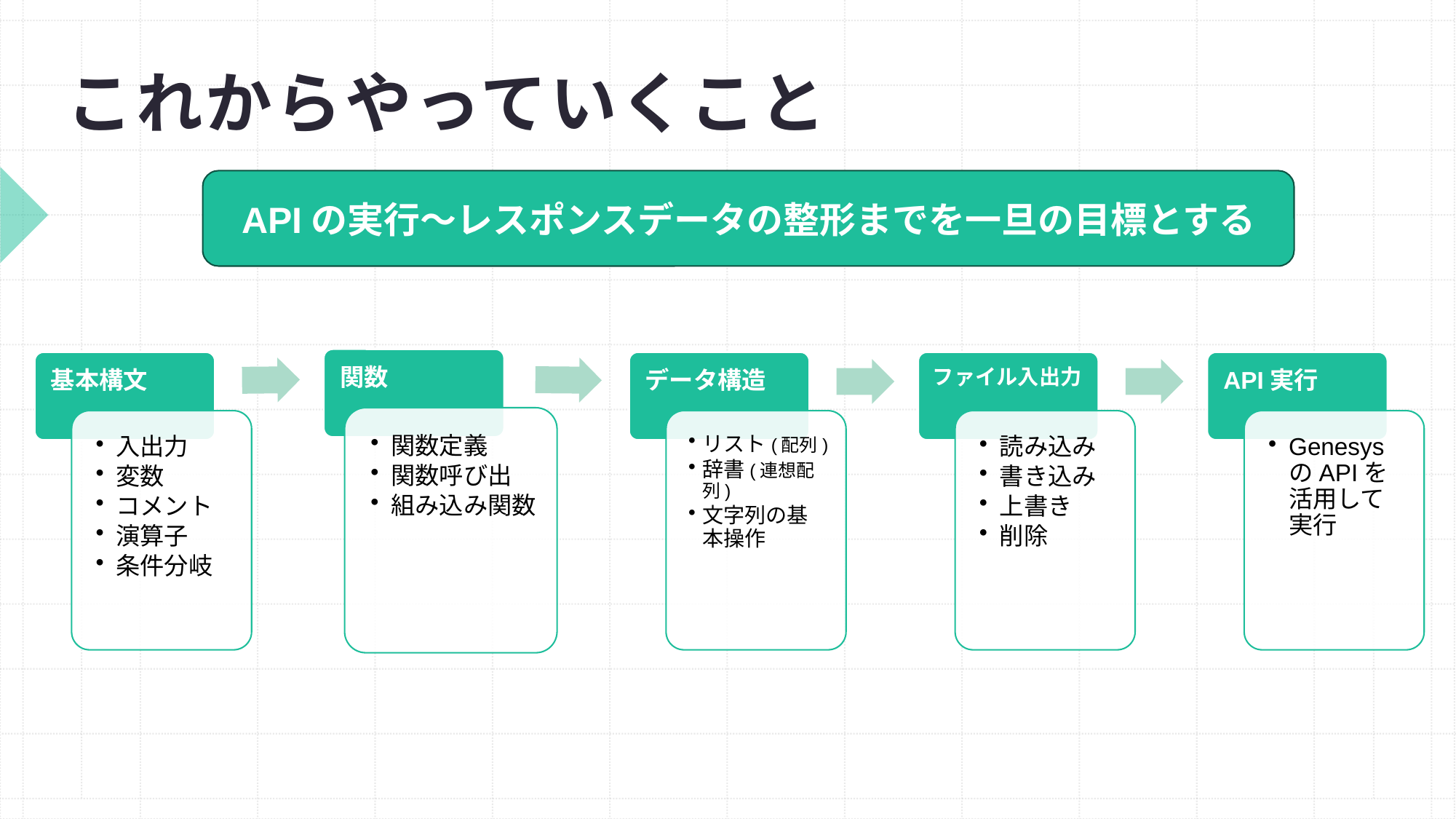

# これからやっていくこと
APIの実行～レスポンスデータの整形までを一旦の目標とする
基本構文
入出力
変数
コメント
演算子
条件分岐

関数
関数定義
関数呼び出
組み込み関数

データ構造
リスト(配列)
辞書(連想配列)
文字列の基本操作

ファイル入出力
読み込み
書き込み
上書き
削除

API実行
GenesysのAPIを活用して実行